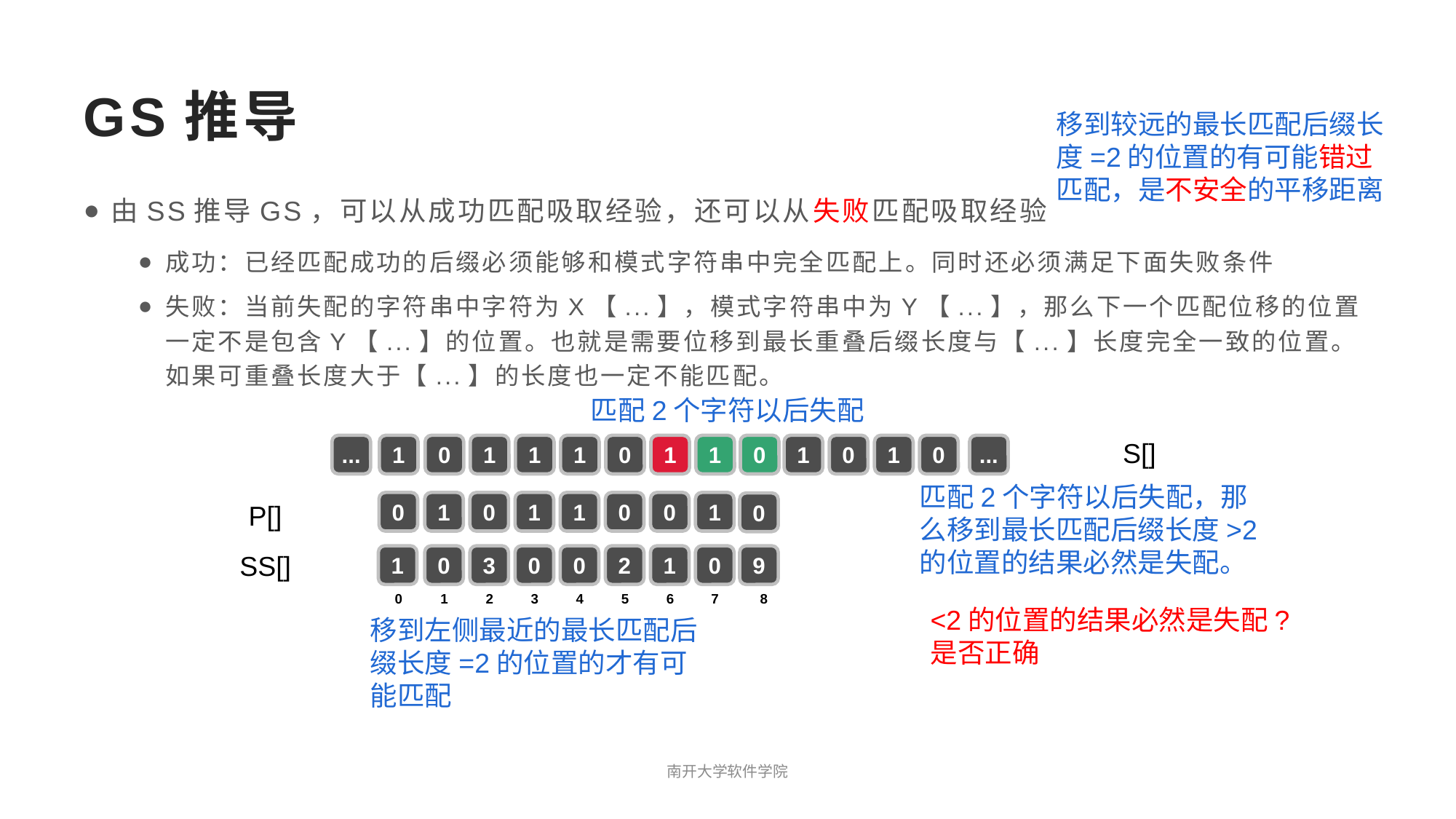

# GS推导
移到较远的最长匹配后缀长度=2的位置的有可能错过匹配，是不安全的平移距离
由SS推导GS，可以从成功匹配吸取经验，还可以从失败匹配吸取经验
成功：已经匹配成功的后缀必须能够和模式字符串中完全匹配上。同时还必须满足下面失败条件
失败：当前失配的字符串中字符为X【...】，模式字符串中为Y【...】，那么下一个匹配位移的位置一定不是包含Y【...】的位置。也就是需要位移到最长重叠后缀长度与【...】长度完全一致的位置。如果可重叠长度大于【...】的长度也一定不能匹配。
匹配2个字符以后失配
S[]
...
1
0
1
1
1
0
1
1
0
1
0
1
0
...
匹配2个字符以后失配，那么移到最长匹配后缀长度>2的位置的结果必然是失配。
0
1
0
1
1
0
0
1
P[]
0
SS[]
1
0
3
0
0
2
1
0
9
0
1
2
3
4
5
6
7
8
<2的位置的结果必然是失配?是否正确
移到左侧最近的最长匹配后缀长度=2的位置的才有可能匹配
南开大学软件学院
3